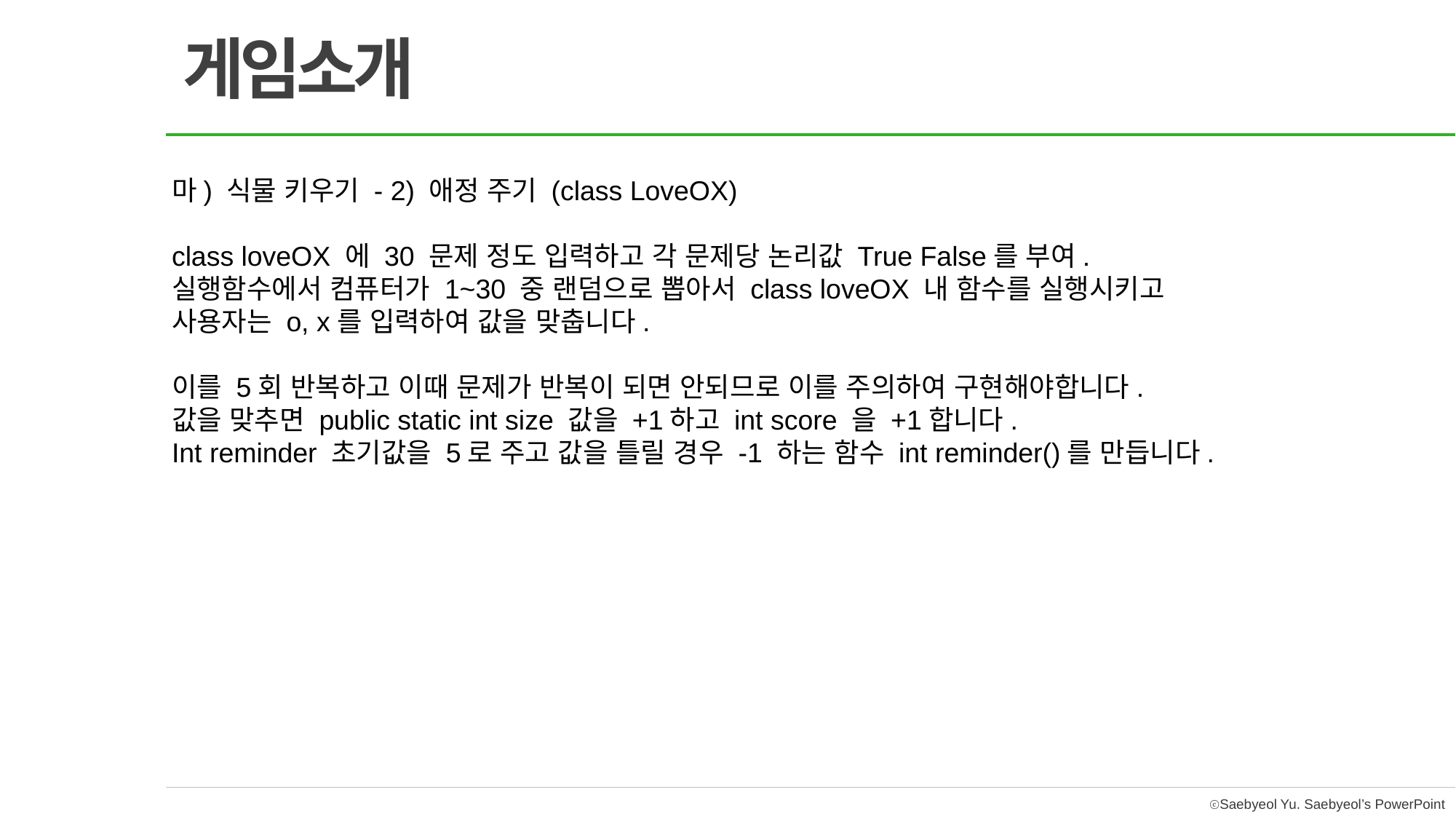

게임소개
마) 식물 키우기 - 2) 애정 주기 (class LoveOX)

class loveOX 에 30 문제 정도 입력하고 각 문제당 논리값 True False를 부여.
실행함수에서 컴퓨터가 1~30 중 랜덤으로 뽑아서 class loveOX 내 함수를 실행시키고
사용자는 o, x를 입력하여 값을 맞춥니다.

이를 5회 반복하고 이때 문제가 반복이 되면 안되므로 이를 주의하여 구현해야합니다.
값을 맞추면 public static int size 값을 +1하고 int score 을 +1합니다.
Int reminder 초기값을 5로 주고 값을 틀릴 경우 -1 하는 함수 int reminder()를 만듭니다.